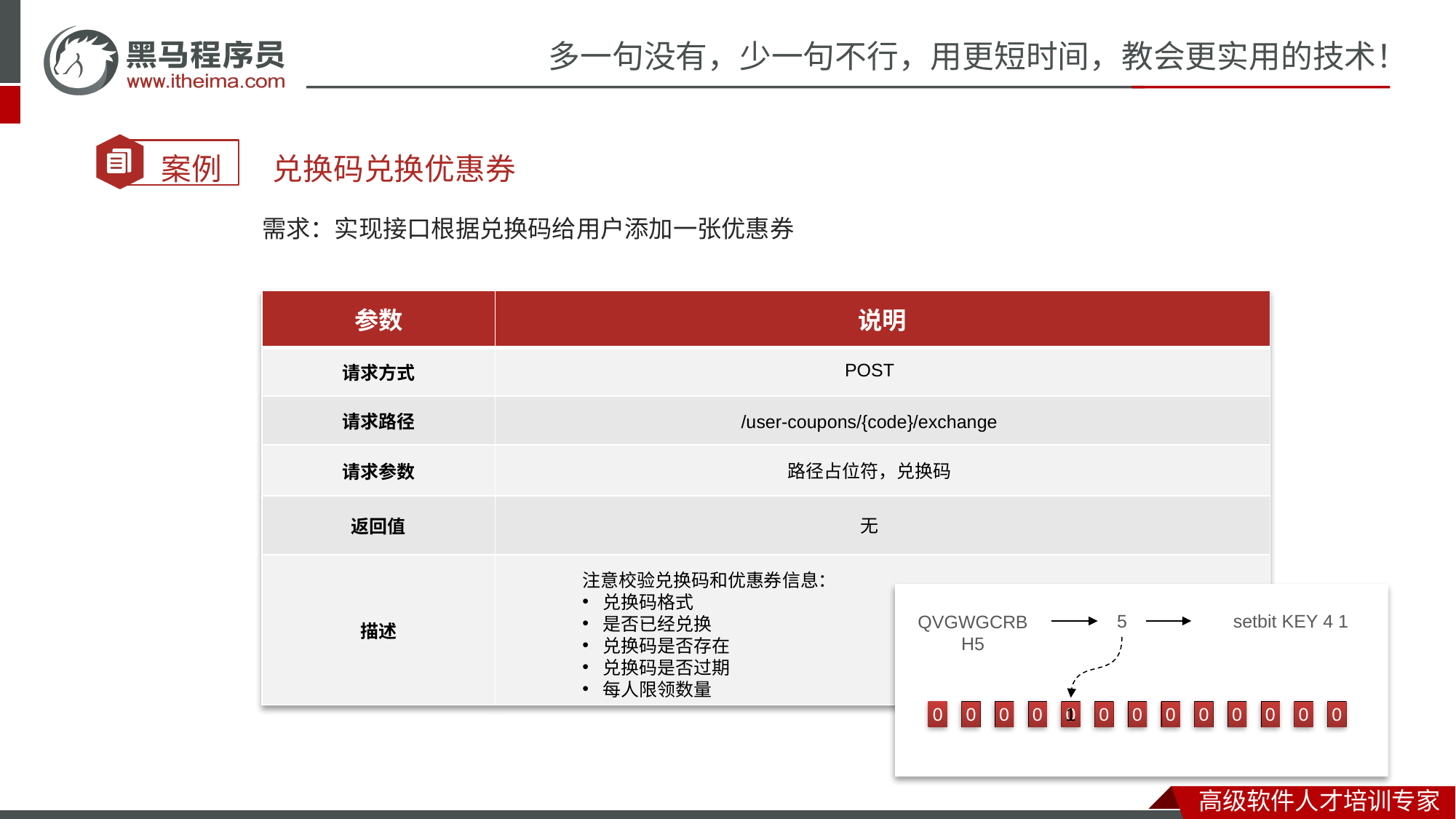

兑换码兑换优惠券
需求：实现接口根据兑换码给用户添加一张优惠券
| 参数 | 说明 |
| --- | --- |
| 请求方式 |  |
| 请求路径 |  |
| 请求参数 |  |
| 返回值 |  |
| 描述 |  |
POST
/user-coupons/{code}/exchange
路径占位符，兑换码
无
注意校验兑换码和优惠券信息：
兑换码格式
是否已经兑换
兑换码是否存在
兑换码是否过期
每人限领数量

5
setbit KEY 4 1
QVGWGCRBH5
1
0
0
0
0
0
0
0
0
0
0
0
0
0